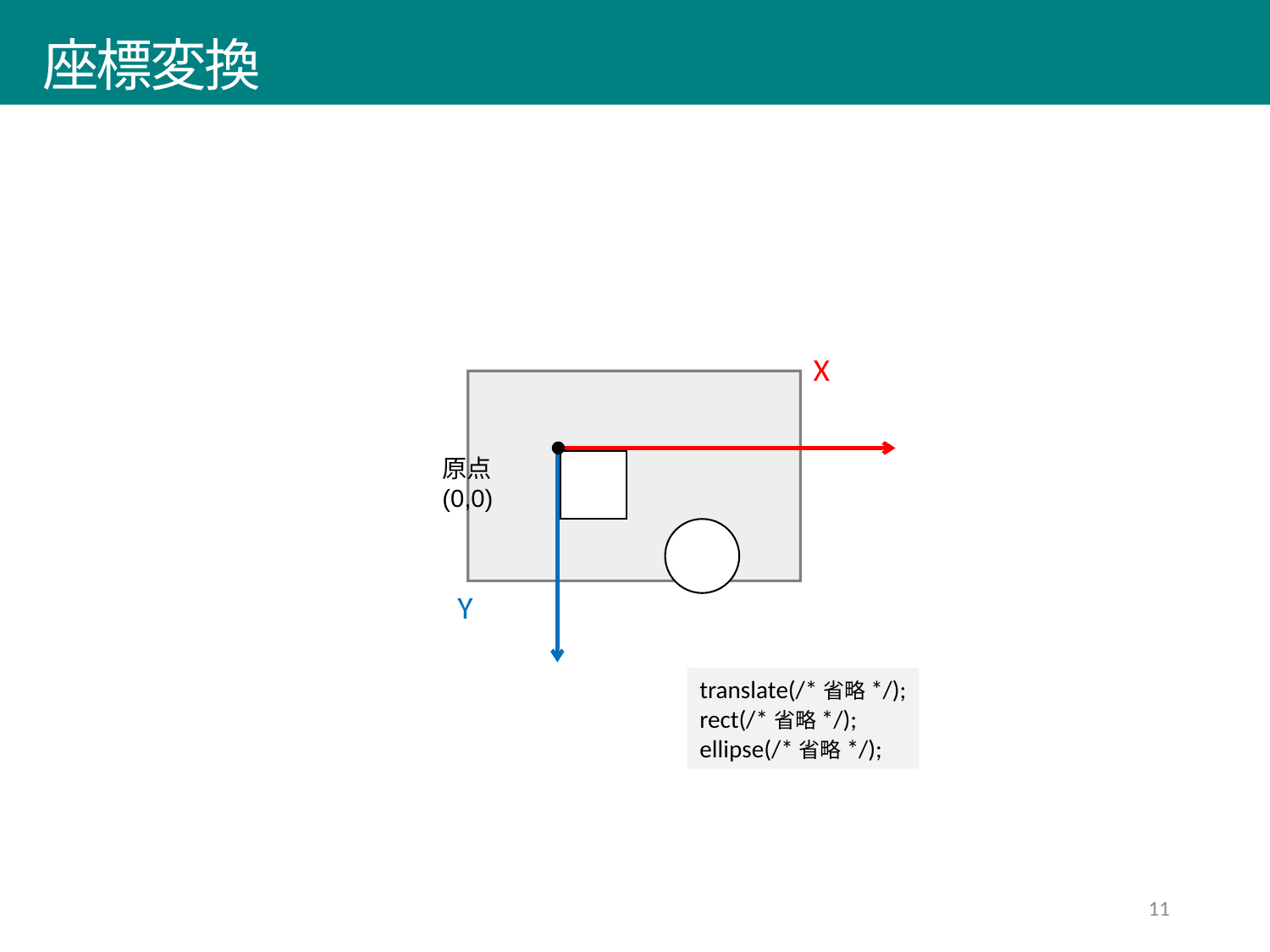

# 座標変換
X

原点(0,0)

Y
translate(/*省略*/);
rect(/*省略*/);
ellipse(/*省略*/);

11